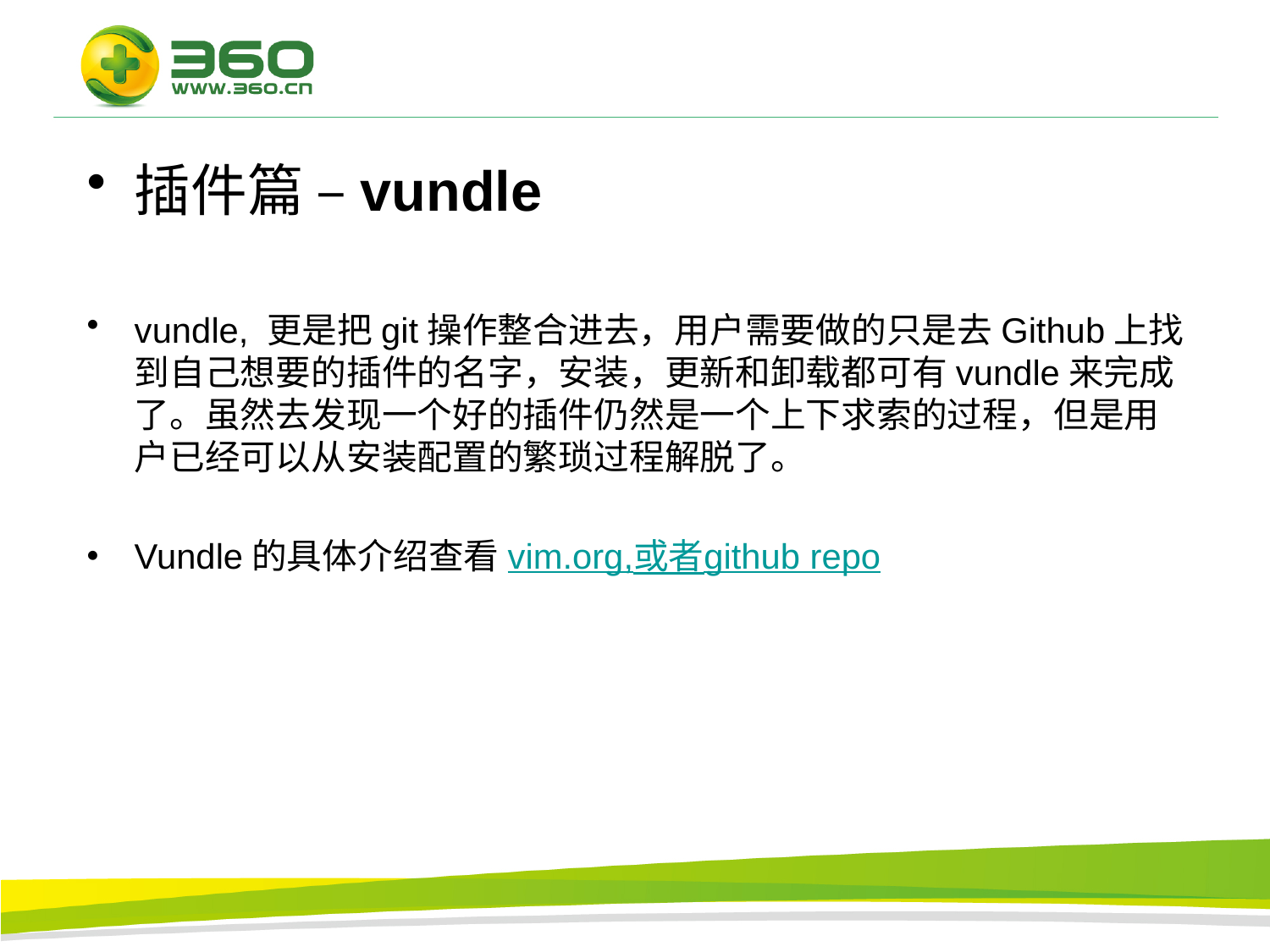

#
插件篇 –vundle

vundle, 更是把git操作整合进去，用户需要做的只是去Github上找到自己想要的插件的名字，安装，更新和卸载都可有vundle来完成了。虽然去发现一个好的插件仍然是一个上下求索的过程，但是用户已经可以从安装配置的繁琐过程解脱了。

Vundle的具体介绍查看vim.org,或者github repo